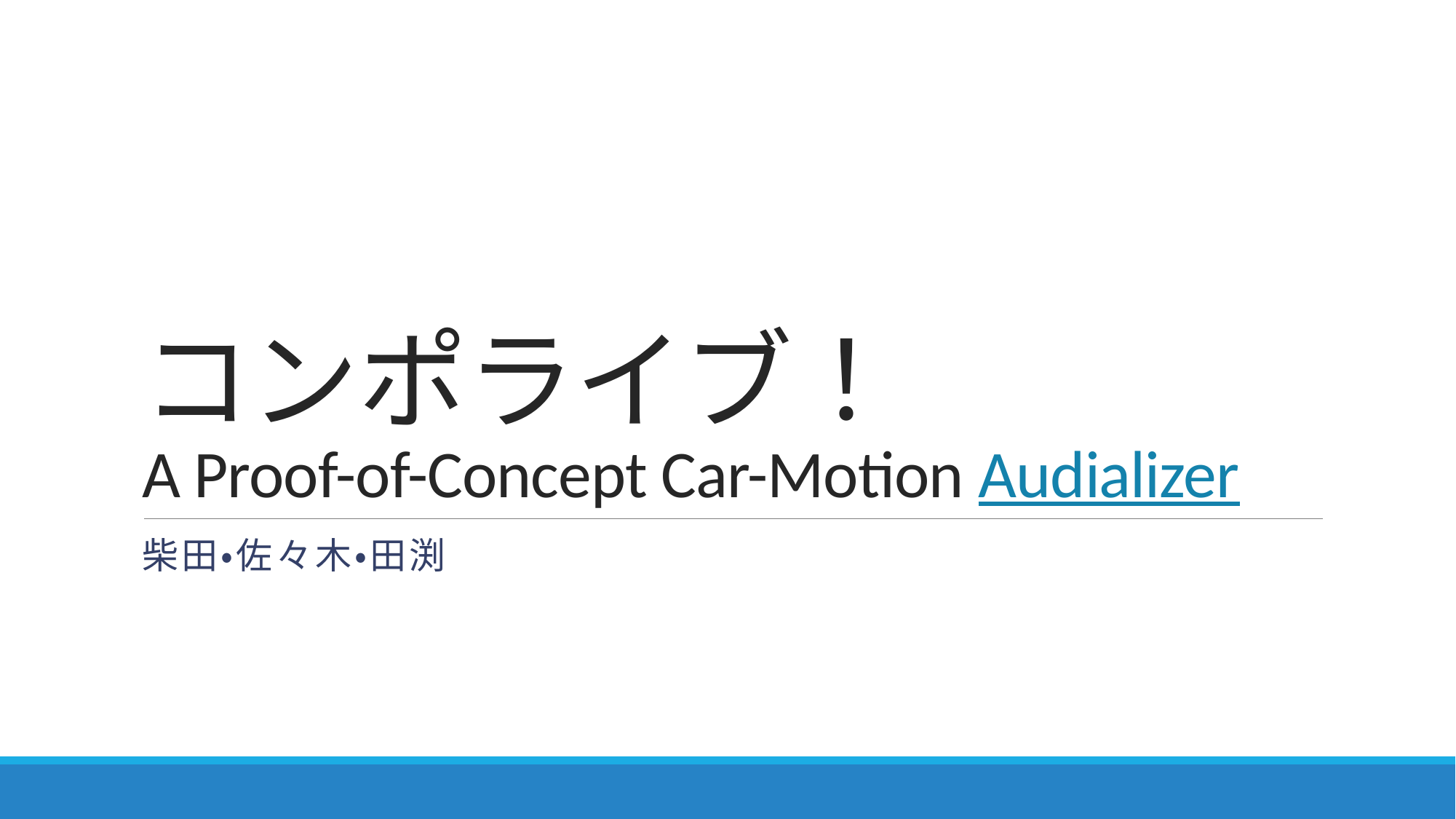

# コンポライブ！ A Proof-of-Concept Car-Motion Audializer
柴田・佐々木・田渕